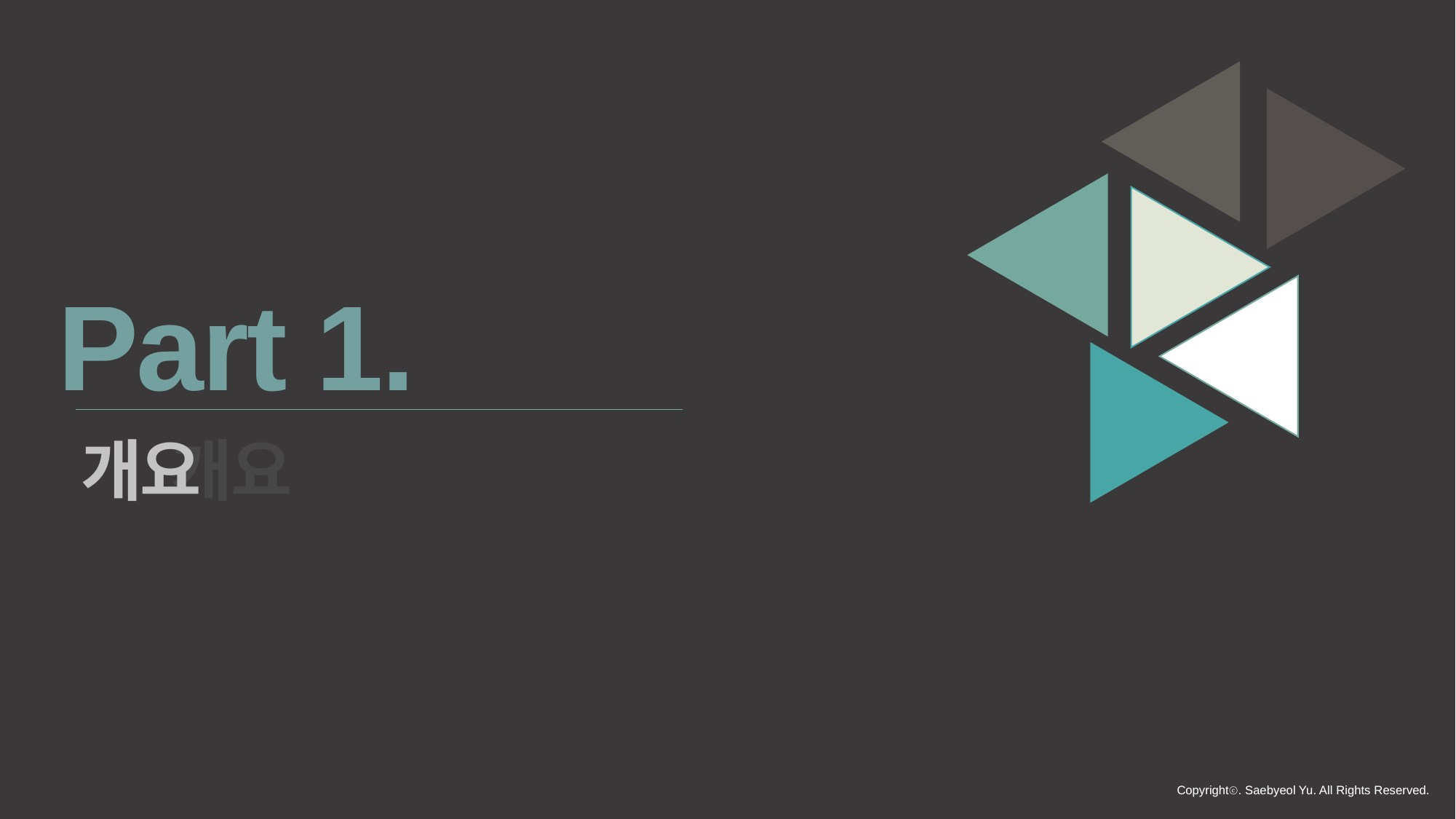

Part 1.
개요
개요
Copyrightⓒ. Saebyeol Yu. All Rights Reserved.